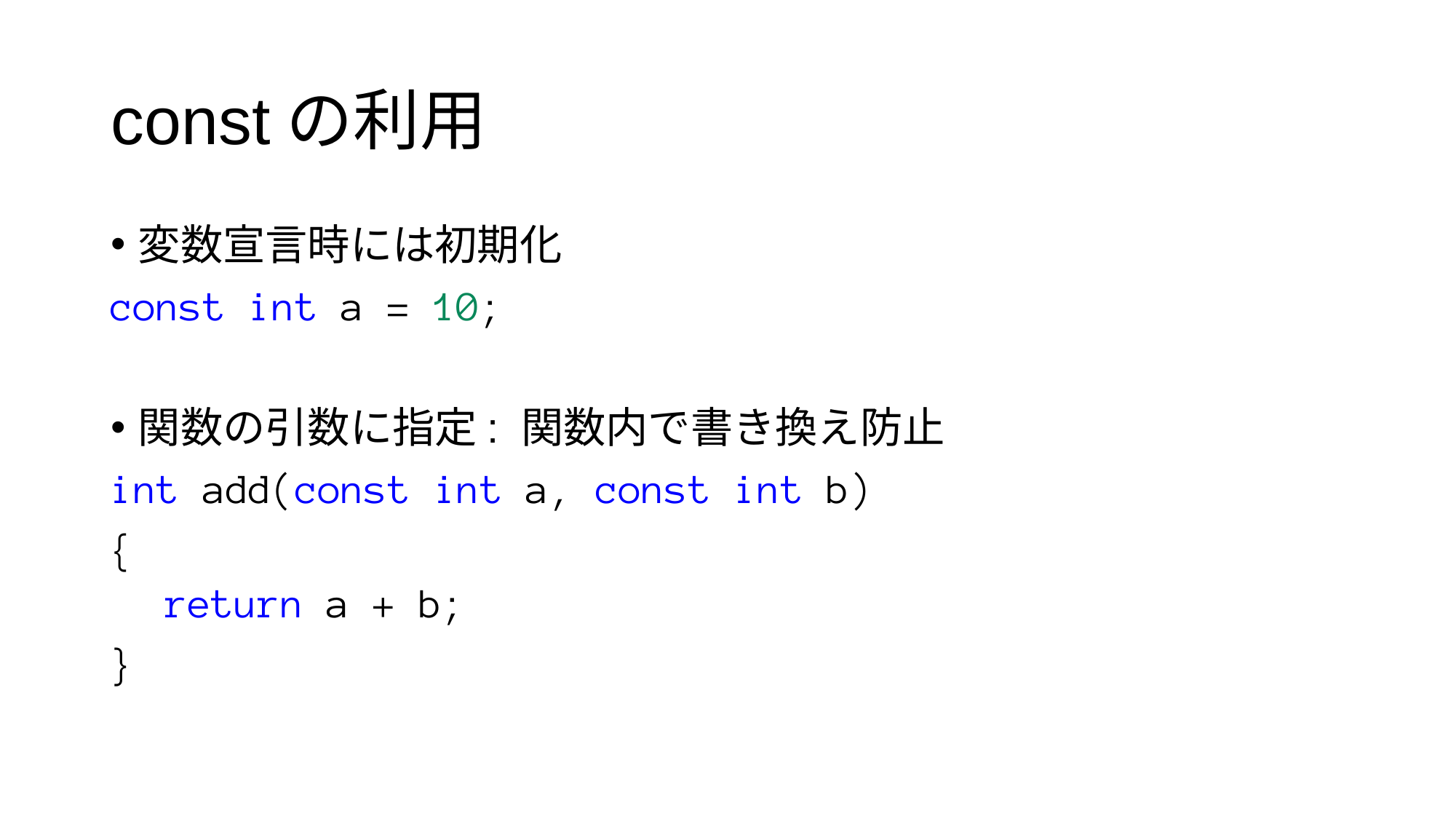

# constの利用
変数宣言時には初期化
const int a = 10;

関数の引数に指定: 関数内で書き換え防止
int add(const int a, const int b)
{
return a + b;
}